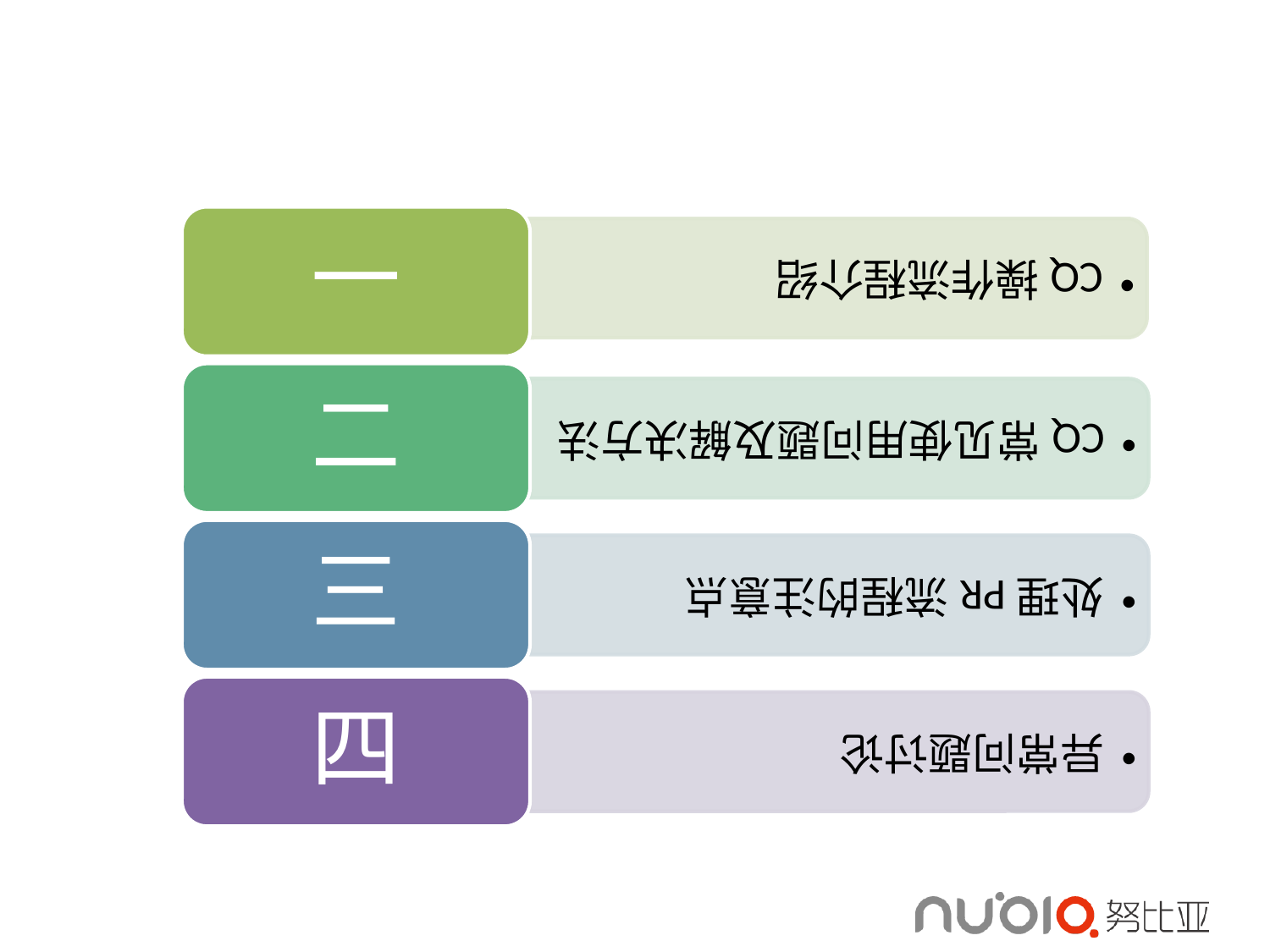

CQ操作流程介绍
一
CQ常见使用问题及解决方法
二
处理PR流程的注意点
三
异常问题讨论
四